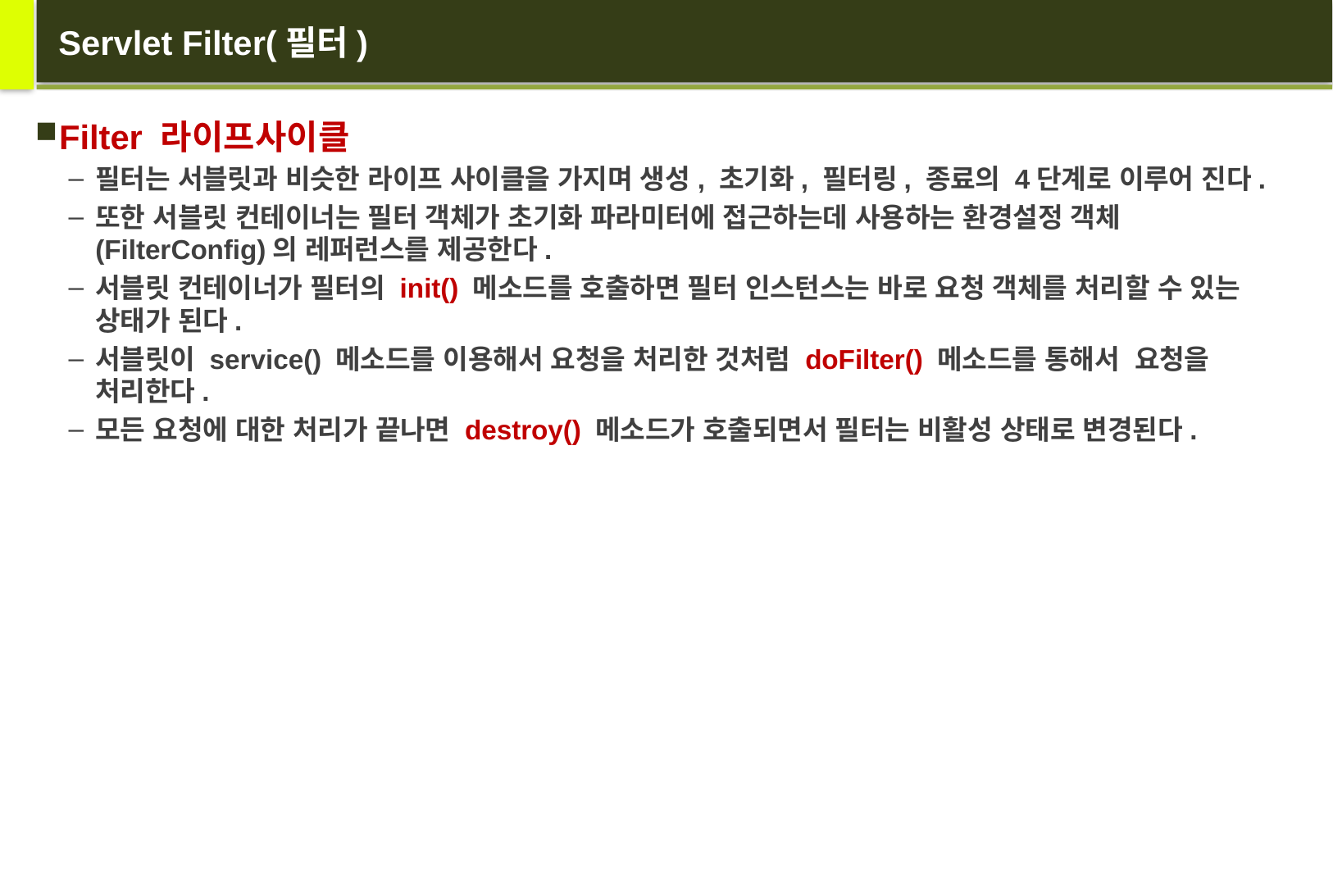

# Servlet Filter(필터)
Filter 라이프사이클
필터는 서블릿과 비슷한 라이프 사이클을 가지며 생성, 초기화, 필터링, 종료의 4단계로 이루어 진다.
또한 서블릿 컨테이너는 필터 객체가 초기화 파라미터에 접근하는데 사용하는 환경설정 객체(FilterConfig)의 레퍼런스를 제공한다.
서블릿 컨테이너가 필터의 init() 메소드를 호출하면 필터 인스턴스는 바로 요청 객체를 처리할 수 있는 상태가 된다.
서블릿이 service() 메소드를 이용해서 요청을 처리한 것처럼 doFilter() 메소드를 통해서  요청을
처리한다.
모든 요청에 대한 처리가 끝나면 destroy() 메소드가 호출되면서 필터는 비활성 상태로 변경된다.